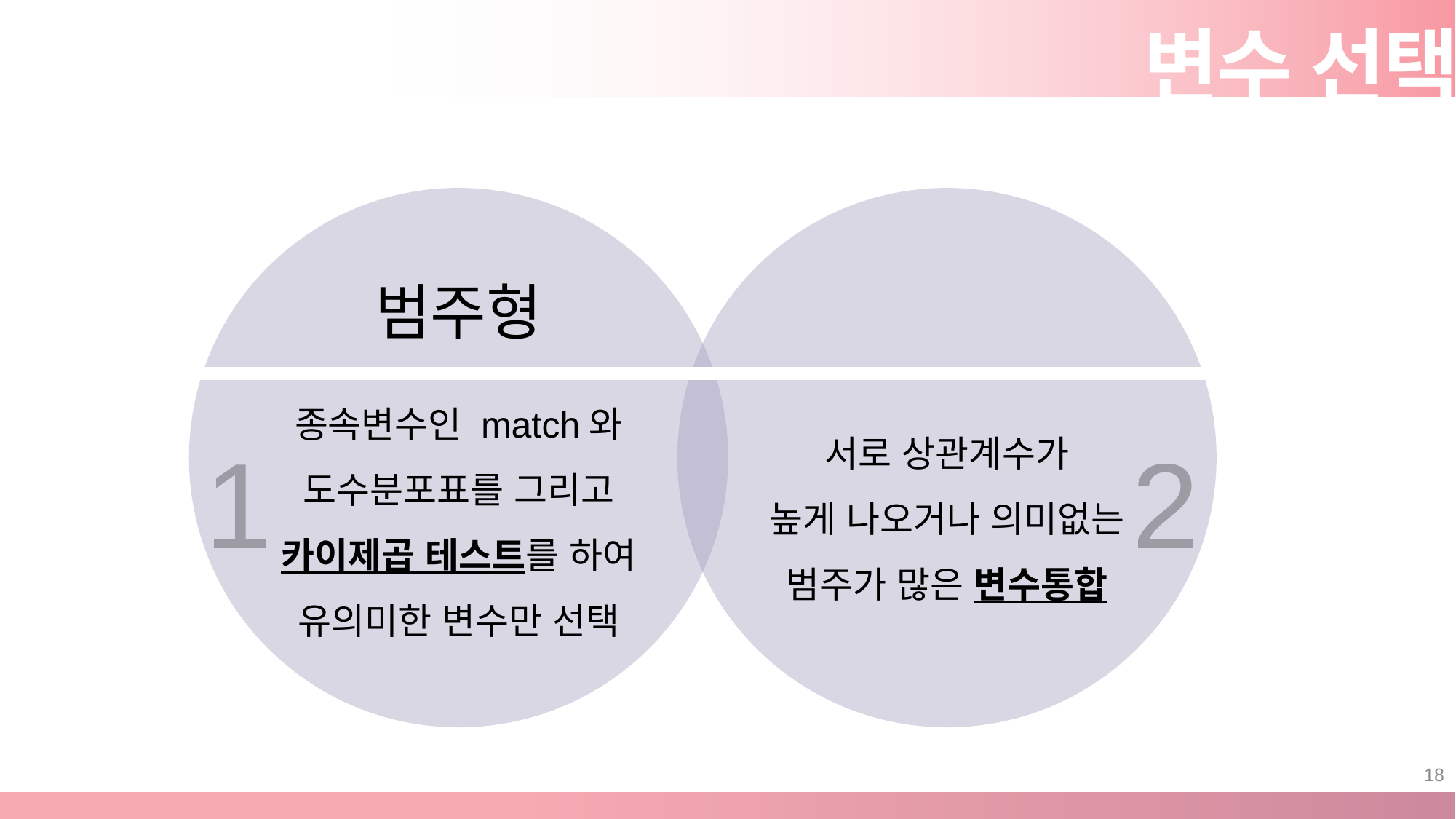

변수 선택
범주형

종속변수인 match와
도수분포표를 그리고
카이제곱 테스트를 하여
유의미한 변수만 선택

서로 상관계수가
높게 나오거나 의미없는 범주가 많은 변수통합

1
2
18